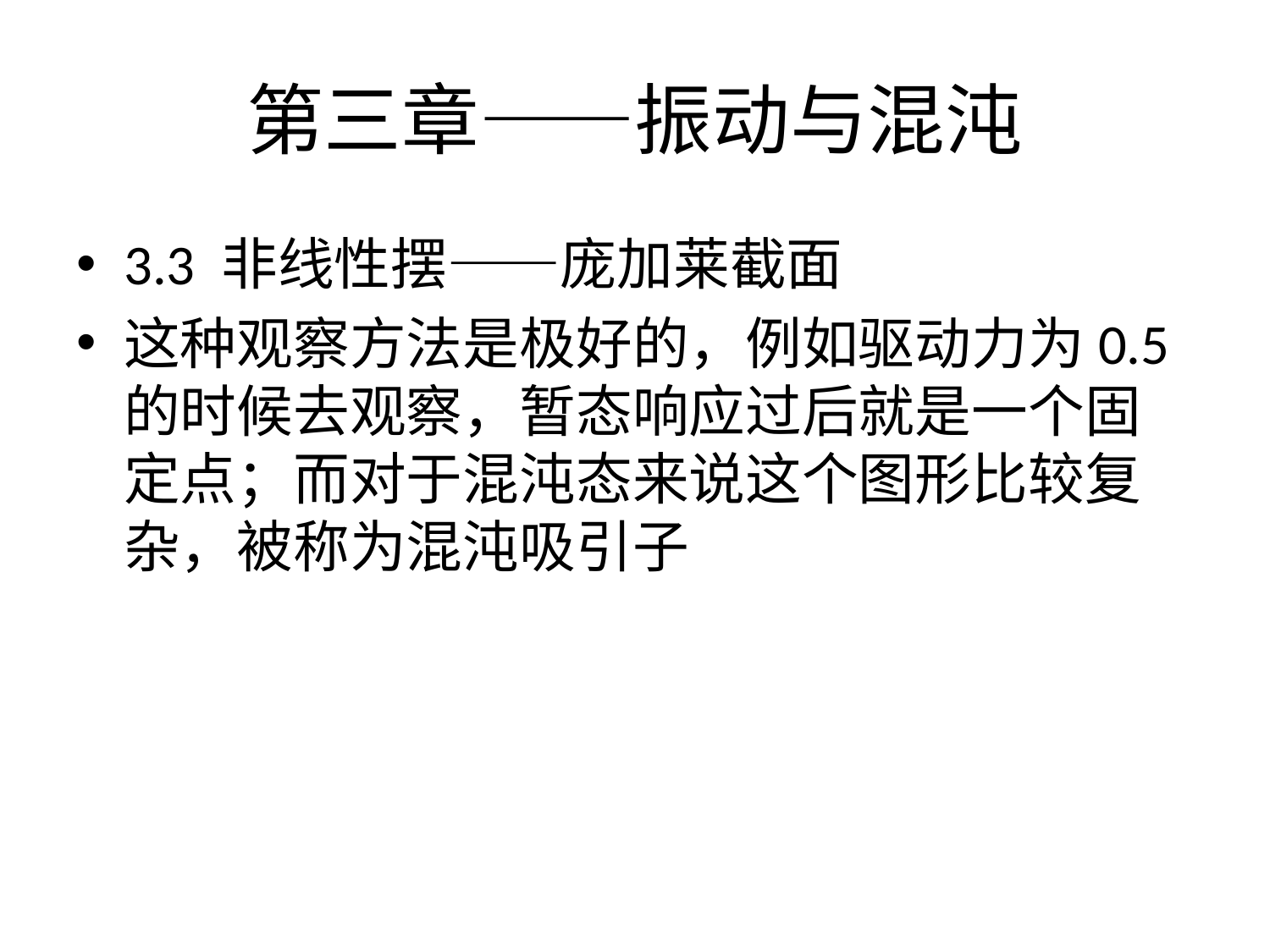

# 第三章——振动与混沌
3.3 非线性摆——庞加莱截面
这种观察方法是极好的，例如驱动力为0.5的时候去观察，暂态响应过后就是一个固定点；而对于混沌态来说这个图形比较复杂，被称为混沌吸引子